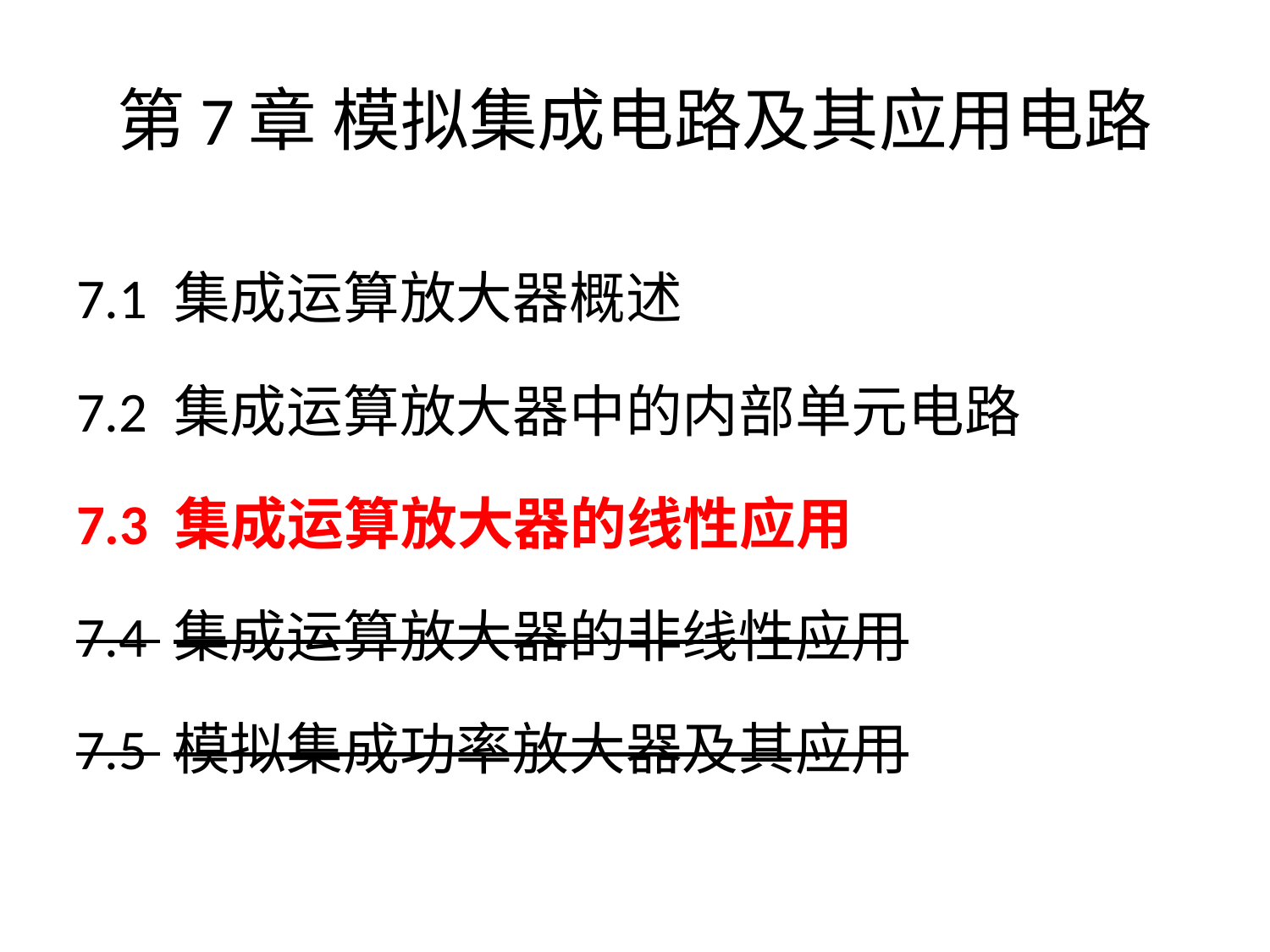

# 第7章 模拟集成电路及其应用电路
7.1 集成运算放大器概述
7.2 集成运算放大器中的内部单元电路
7.3 集成运算放大器的线性应用
7.4 集成运算放大器的非线性应用
7.5 模拟集成功率放大器及其应用